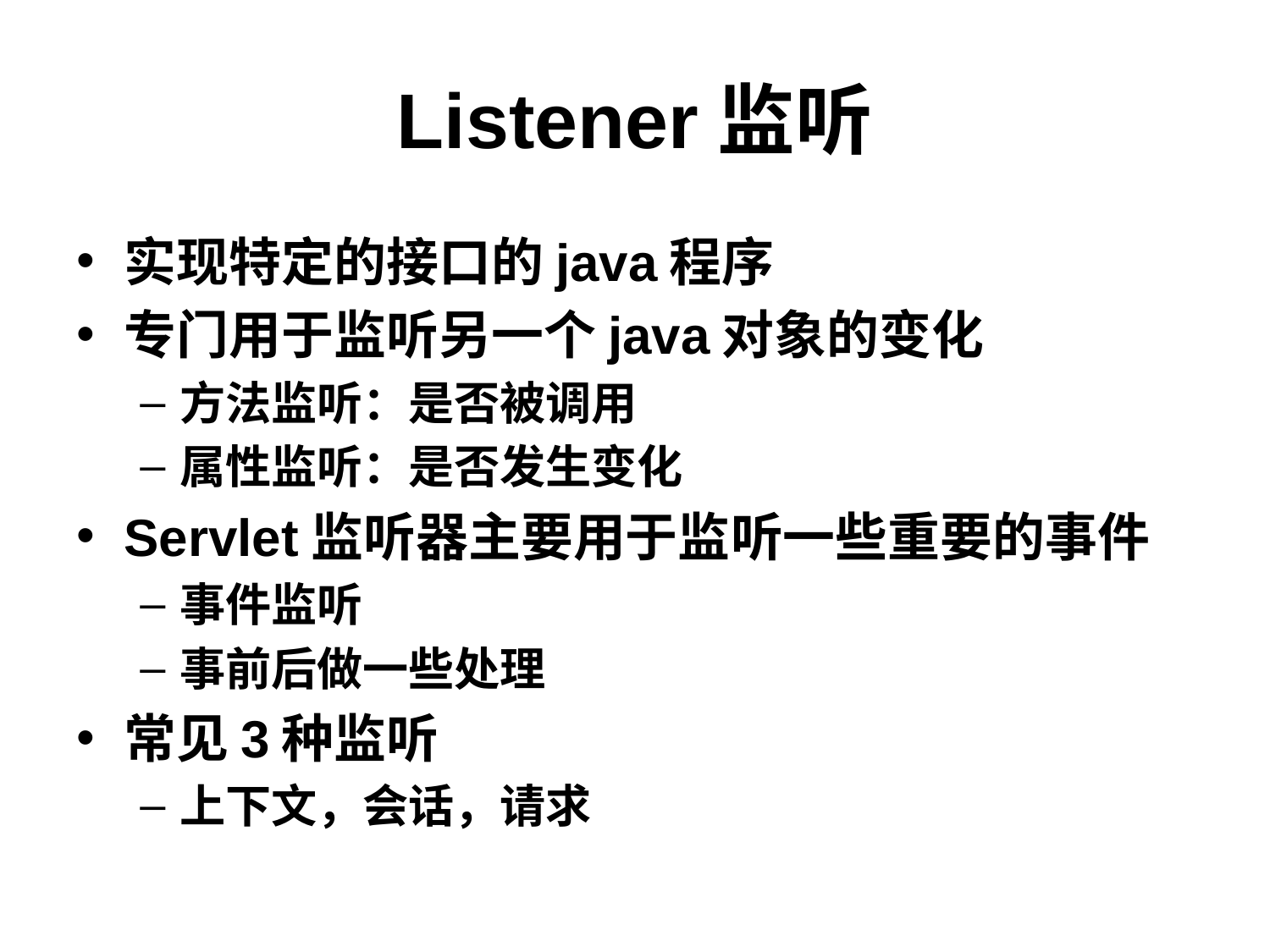

# Listener监听
实现特定的接口的java程序
专门用于监听另一个java对象的变化
方法监听：是否被调用
属性监听：是否发生变化
Servlet监听器主要用于监听一些重要的事件
事件监听
事前后做一些处理
常见3种监听
上下文，会话，请求